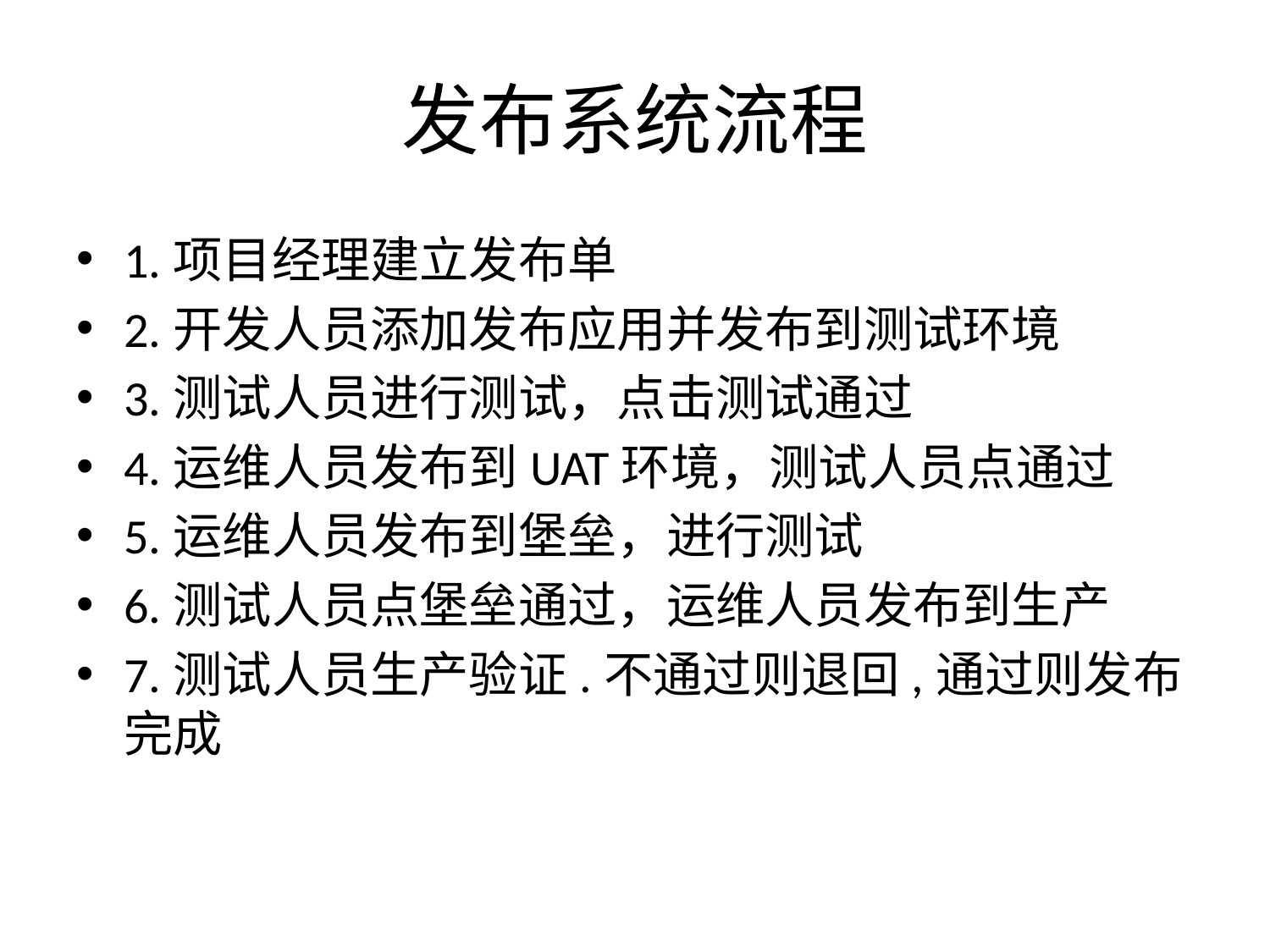

# 发布系统流程
1.项目经理建立发布单
2.开发人员添加发布应用并发布到测试环境
3.测试人员进行测试，点击测试通过
4.运维人员发布到UAT环境，测试人员点通过
5.运维人员发布到堡垒，进行测试
6.测试人员点堡垒通过，运维人员发布到生产
7.测试人员生产验证.不通过则退回,通过则发布完成